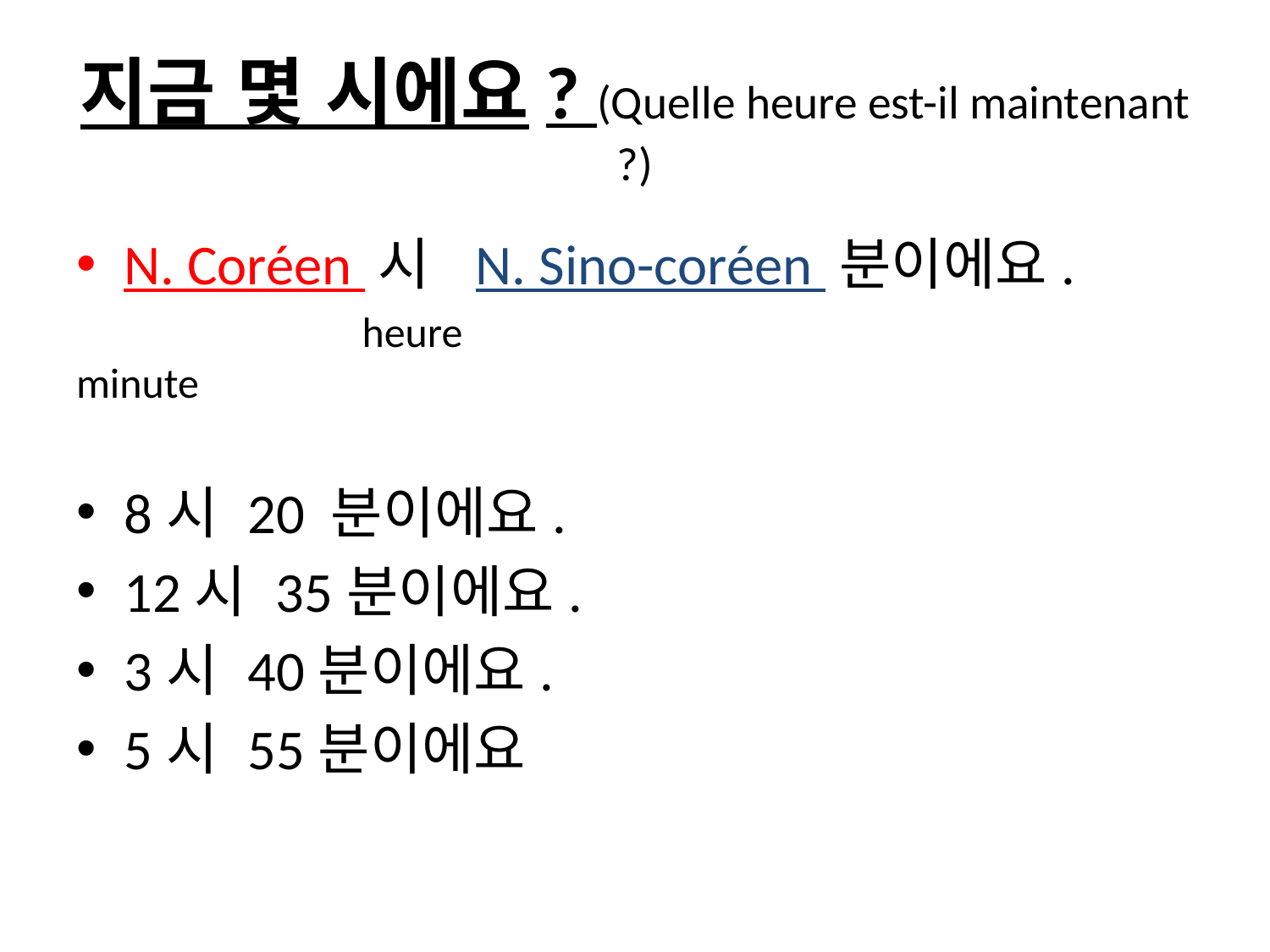

# 지금 몇 시에요? (Quelle heure est-il maintenant ?)
N. Coréen 시  N. Sino-coréen 분이에요.
                              heure					minute

8시 20 분이에요.
12시 35분이에요.
3시 40분이에요.
5시 55분이에요